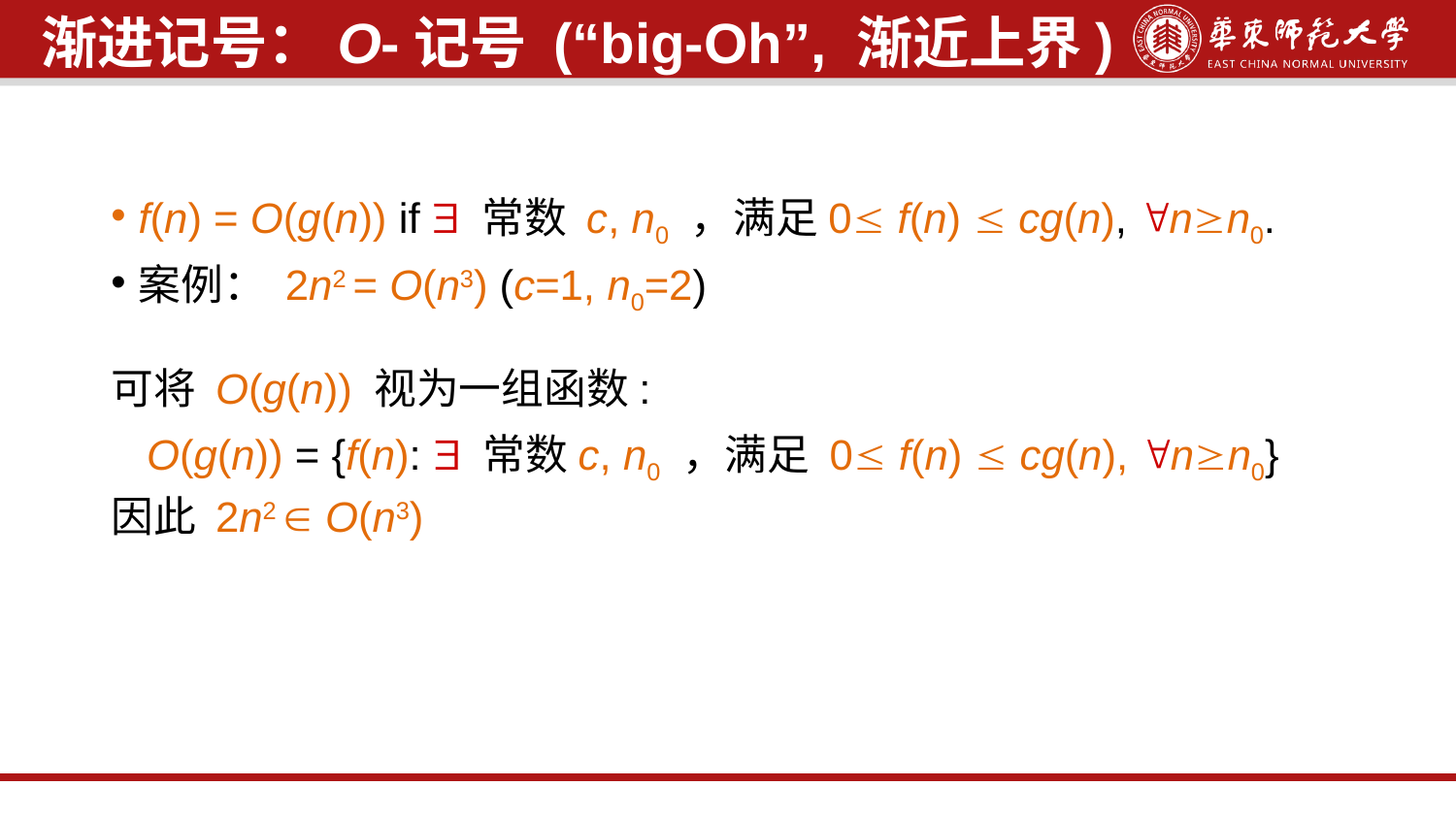

渐进记号：O-记号 (“big-Oh”, 渐近上界)
f(n) = O(g(n)) if ∃ 常数 c, n0 ，满足0≤ f(n) ≤ cg(n), ∀n≥n0.
案例： 2n2 = O(n3) (c=1, n0=2)

可将 O(g(n)) 视为一组函数:
   O(g(n)) = {f(n): ∃ 常数c, n0 ，满足 0≤ f(n) ≤ cg(n), ∀n≥n0}
因此 2n2 ∈ O(n3)